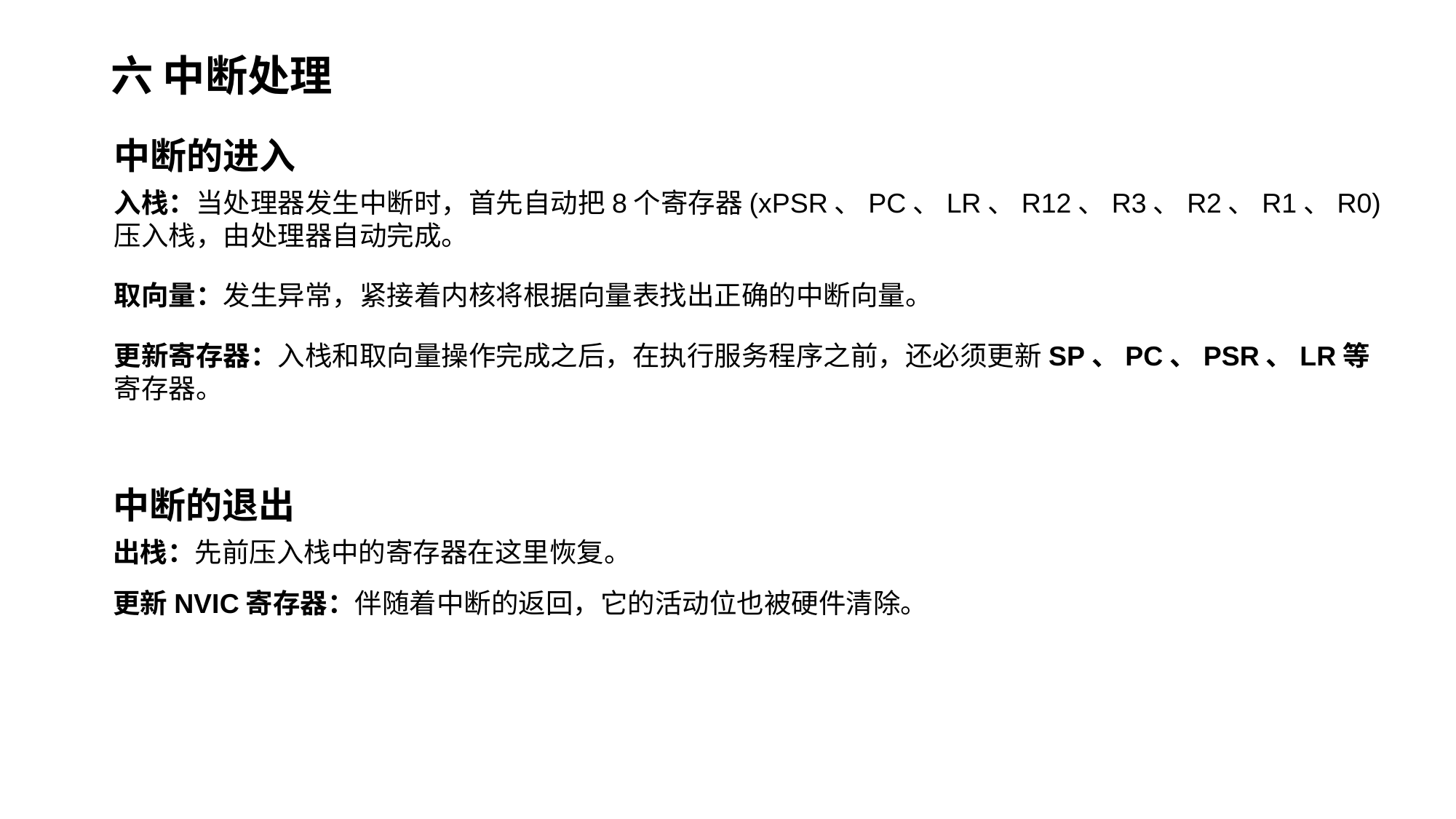

# 六 中断处理
中断的进入
入栈：当处理器发生中断时，首先自动把8个寄存器(xPSR、PC、LR、R12、R3、R2、R1、R0)压入栈，由处理器自动完成。
取向量：发生异常，紧接着内核将根据向量表找出正确的中断向量。
更新寄存器：入栈和取向量操作完成之后，在执行服务程序之前，还必须更新SP、PC、PSR、LR等寄存器。

中断的退出
出栈：先前压入栈中的寄存器在这里恢复。
更新NVIC寄存器：伴随着中断的返回，它的活动位也被硬件清除。